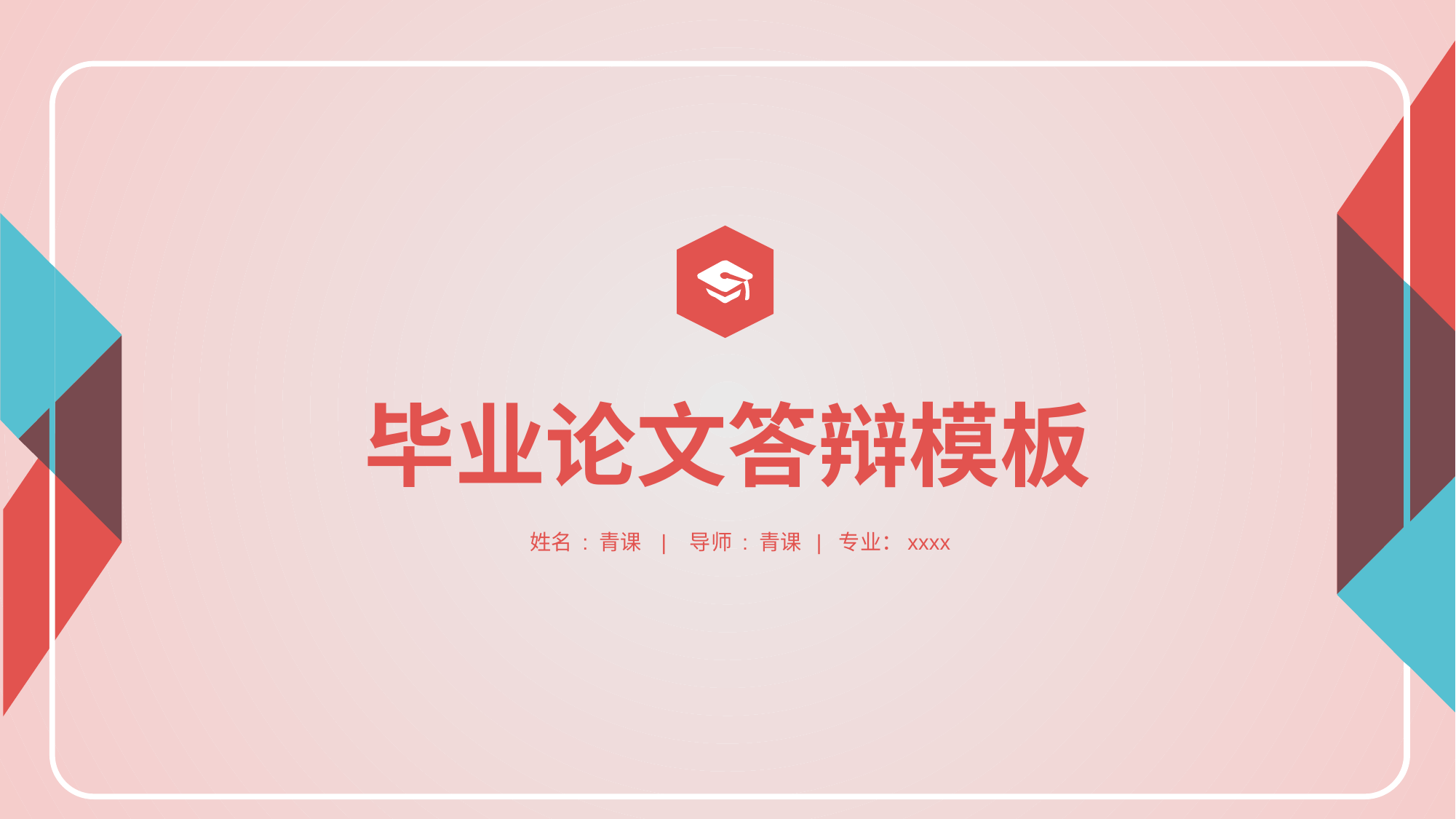

毕业论文答辩模板
姓名 : 青课   |   导师 : 青课  |  专业：xxxx